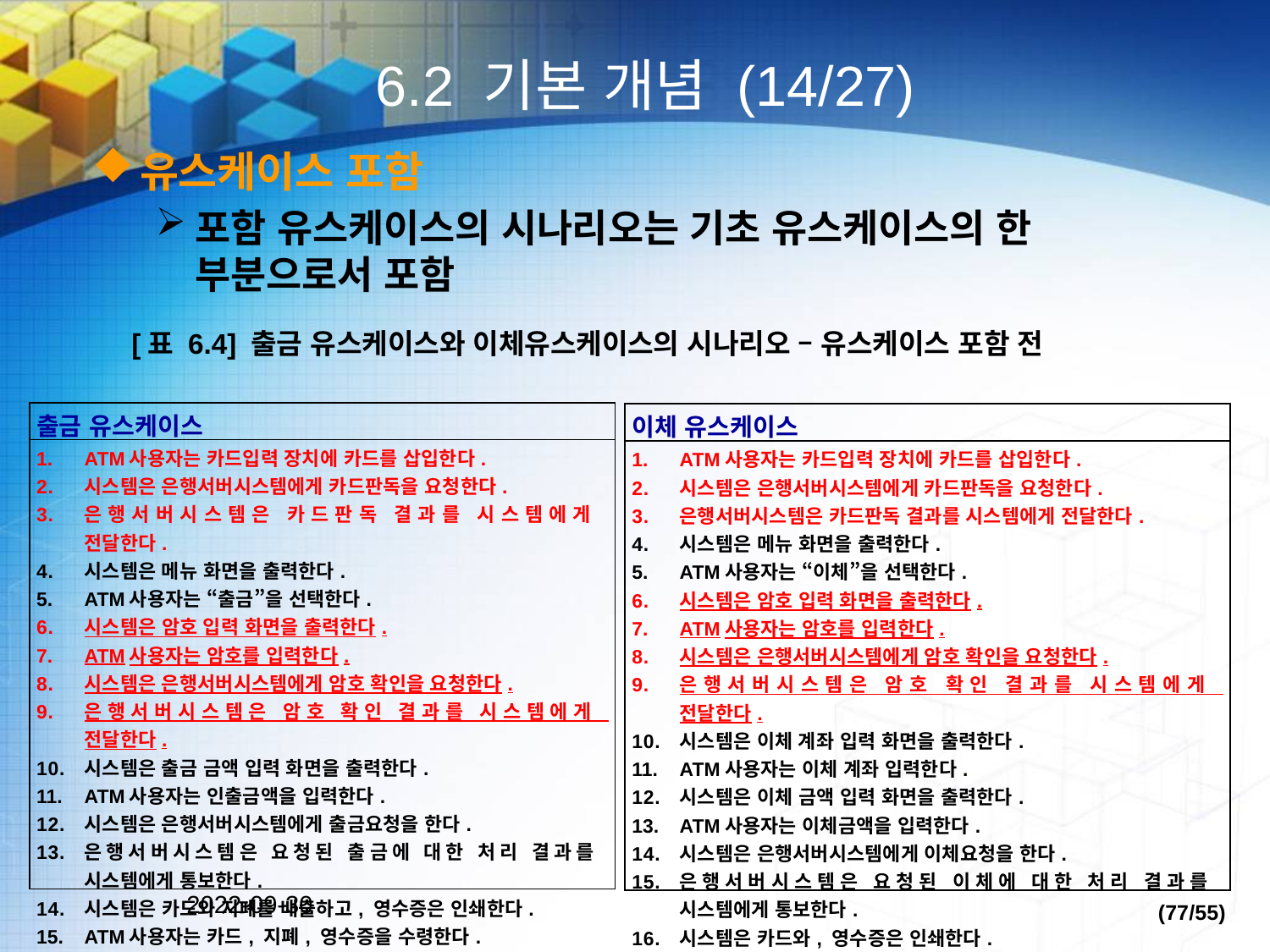

# 6.2 기본 개념 (14/27)
유스케이스 포함
포함 유스케이스의 시나리오는 기초 유스케이스의 한 부분으로서 포함
[표 6.4] 출금 유스케이스와 이체유스케이스의 시나리오 – 유스케이스 포함 전
| 출금 유스케이스 |
| --- |
| ATM사용자는 카드입력 장치에 카드를 삽입한다. 시스템은 은행서버시스템에게 카드판독을 요청한다. 은행서버시스템은 카드판독 결과를 시스템에게 전달한다. 시스템은 메뉴 화면을 출력한다. ATM사용자는 “출금”을 선택한다. 시스템은 암호 입력 화면을 출력한다. ATM사용자는 암호를 입력한다. 시스템은 은행서버시스템에게 암호 확인을 요청한다. 은행서버시스템은 암호 확인 결과를 시스템에게 전달한다. 시스템은 출금 금액 입력 화면을 출력한다. ATM사용자는 인출금액을 입력한다. 시스템은 은행서버시스템에게 출금요청을 한다. 은행서버시스템은 요청된 출금에 대한 처리 결과를 시스템에게 통보한다. 시스템은 카드와 지폐를 배출하고, 영수증은 인쇄한다. ATM사용자는 카드, 지폐, 영수증을 수령한다. 시스템은 지폐 배출 문을 닫는다. |
| 이체 유스케이스 |
| --- |
| ATM사용자는 카드입력 장치에 카드를 삽입한다. 시스템은 은행서버시스템에게 카드판독을 요청한다. 은행서버시스템은 카드판독 결과를 시스템에게 전달한다. 시스템은 메뉴 화면을 출력한다. ATM사용자는 “이체”을 선택한다. 시스템은 암호 입력 화면을 출력한다. ATM사용자는 암호를 입력한다. 시스템은 은행서버시스템에게 암호 확인을 요청한다. 은행서버시스템은 암호 확인 결과를 시스템에게 전달한다. 시스템은 이체 계좌 입력 화면을 출력한다. ATM사용자는 이체 계좌 입력한다. 시스템은 이체 금액 입력 화면을 출력한다. ATM사용자는 이체금액을 입력한다. 시스템은 은행서버시스템에게 이체요청을 한다. 은행서버시스템은 요청된 이체에 대한 처리 결과를 시스템에게 통보한다. 시스템은 카드와, 영수증은 인쇄한다. ATM사용자는 카드, 영수증을 수령한다. |
(77/55)
2022-09-30